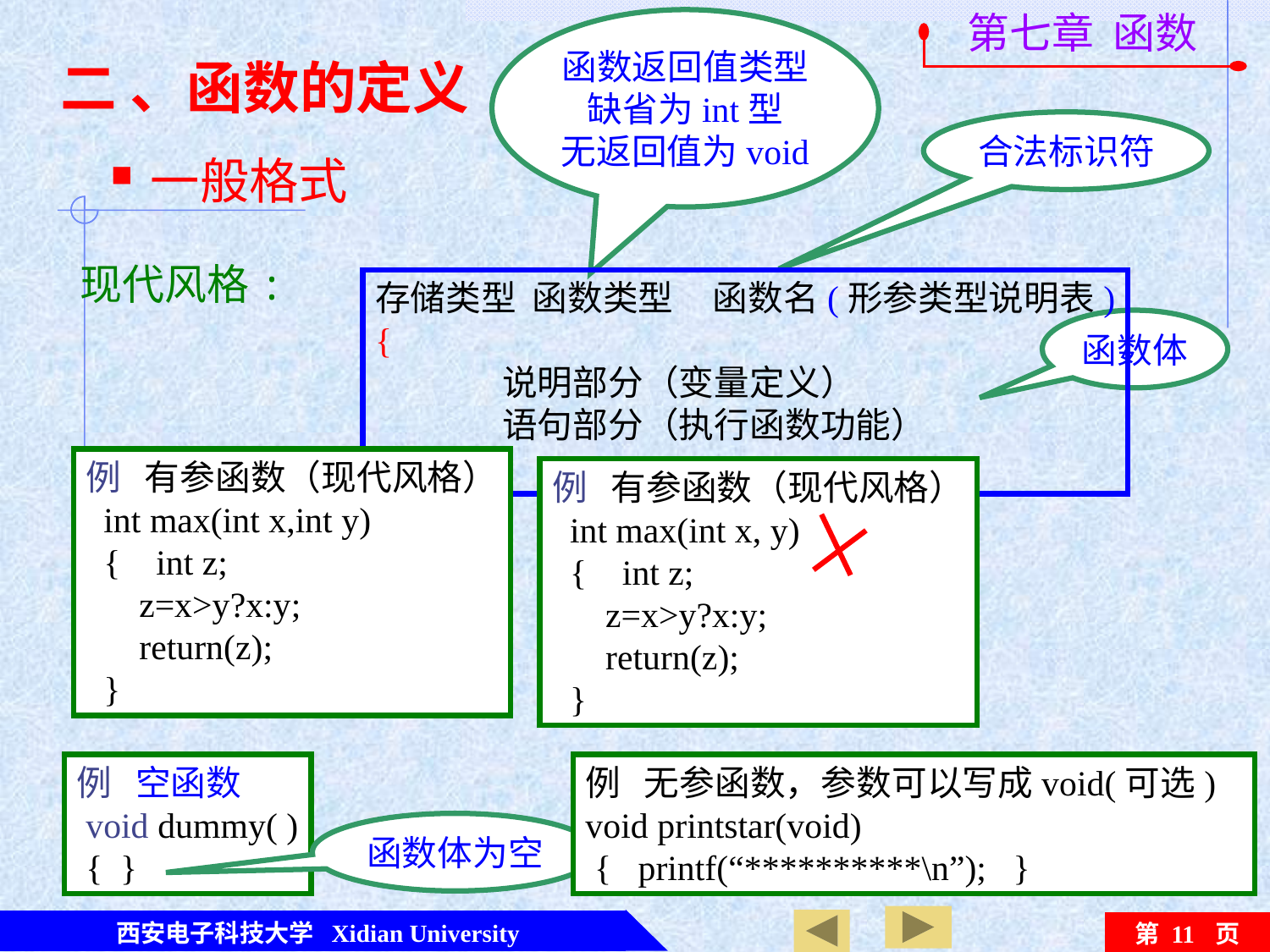

第七章  函数

函数返回值类型
缺省为int型
无返回值为void
二 、函数的定义

一般格式
合法标识符
现代风格:
存储类型  函数类型     函数名(形参类型说明表)
{
	说明部分（变量定义）
	语句部分（执行函数功能）
}
函数体
例   有参函数（现代风格）
  int max(int x,int y)
  {    int z;
      z=x>y?x:y;
      return(z);
  }
例   有参函数（现代风格）
  int max(int x, y)
  {    int z;
      z=x>y?x:y;
      return(z);
  }

例   空函数
 void dummy( )
 {  }
例   无参函数，参数可以写成void(可选)
void printstar(void)
 {   printf(“**********\n”);   }
函数体为空